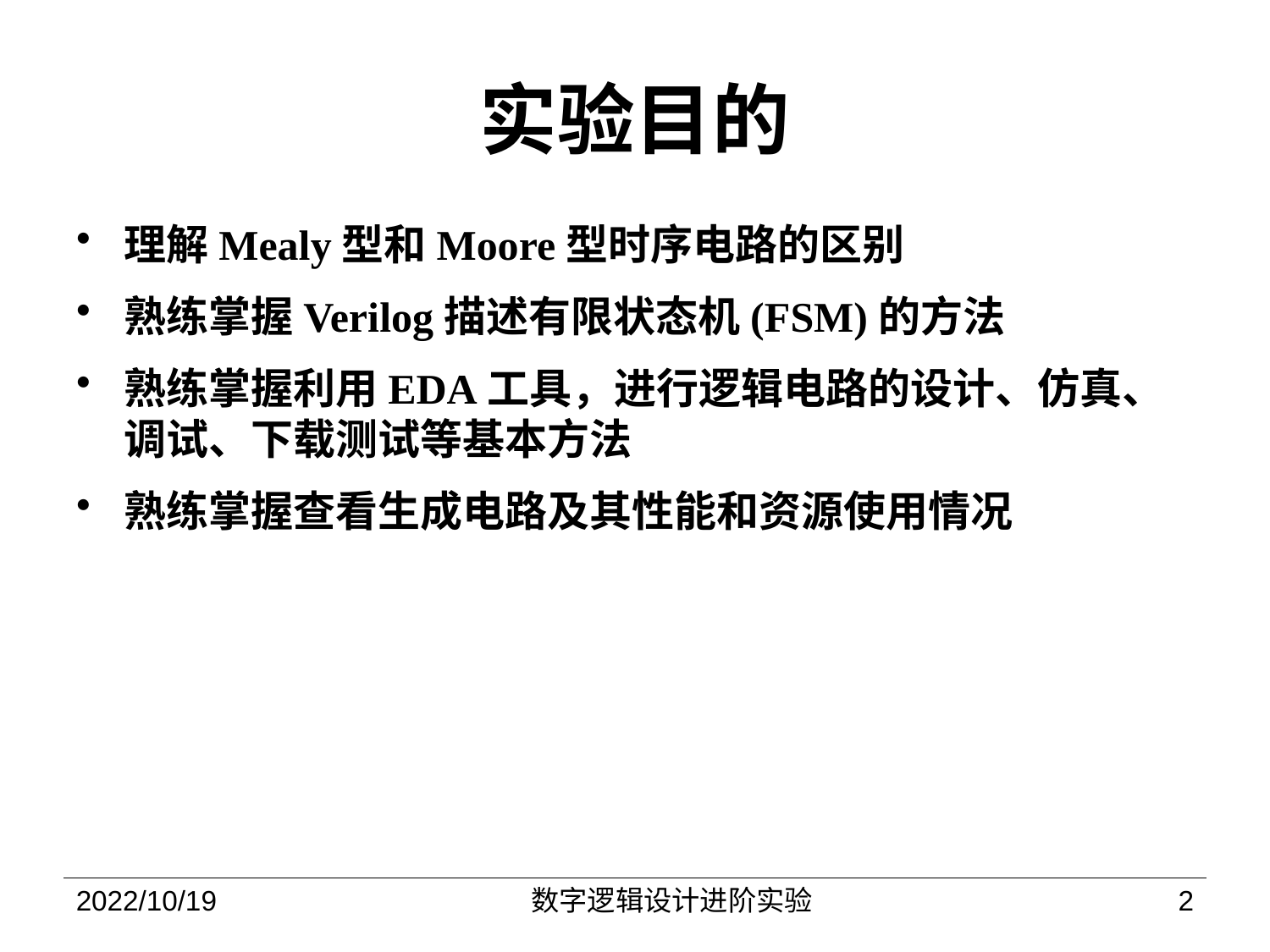

# 实验目的
理解Mealy型和Moore型时序电路的区别
熟练掌握Verilog描述有限状态机(FSM)的方法
熟练掌握利用EDA工具，进行逻辑电路的设计、仿真、调试、下载测试等基本方法
熟练掌握查看生成电路及其性能和资源使用情况

2022/10/19
数字逻辑设计进阶实验
2